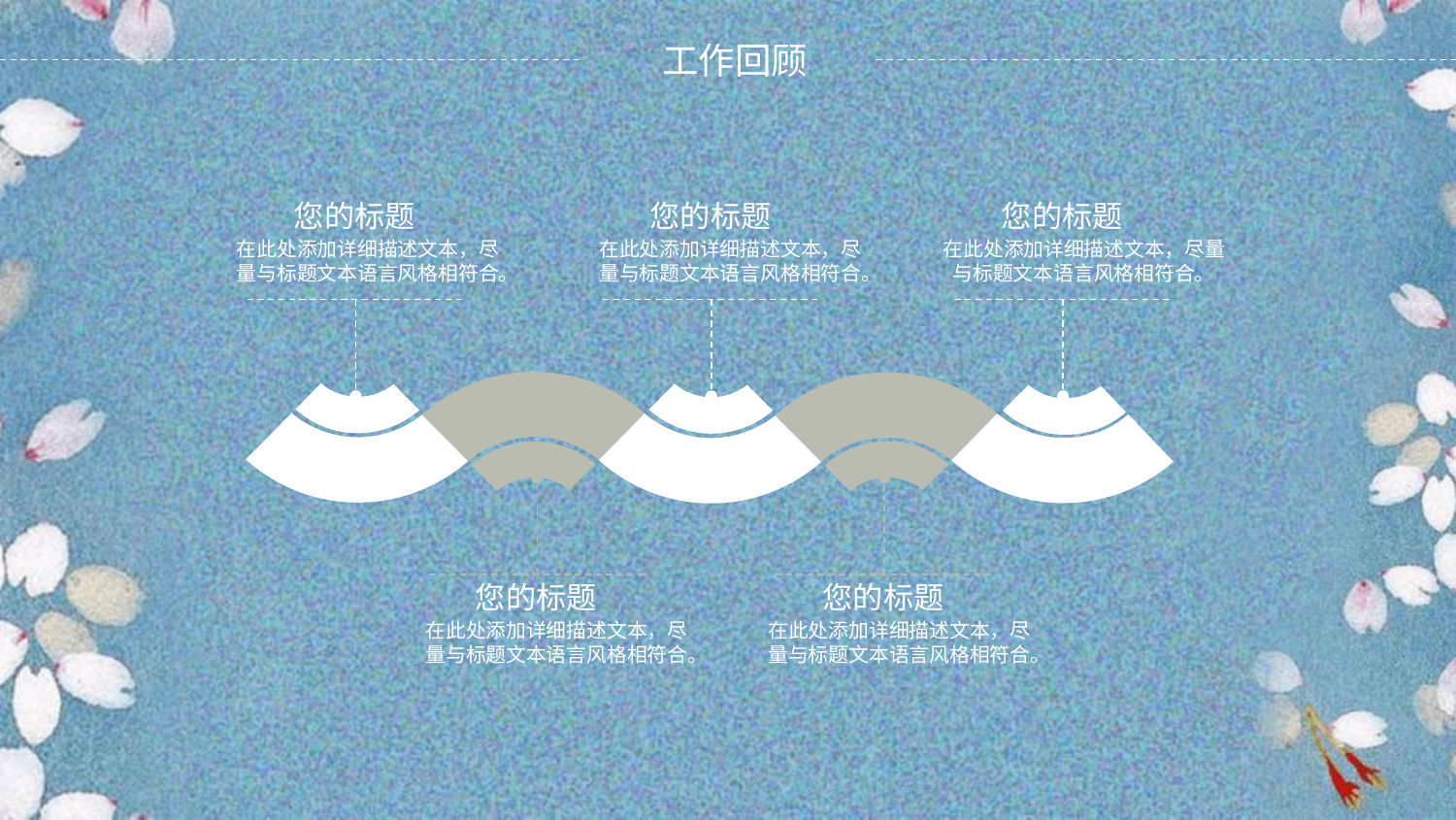

您的标题
您的标题
您的标题
在此处添加详细描述文本，尽量与标题文本语言风格相符合。
在此处添加详细描述文本，尽量与标题文本语言风格相符合。
在此处添加详细描述文本，尽量与标题文本语言风格相符合。

您的标题
您的标题
在此处添加详细描述文本，尽量与标题文本语言风格相符合。
在此处添加详细描述文本，尽量与标题文本语言风格相符合。